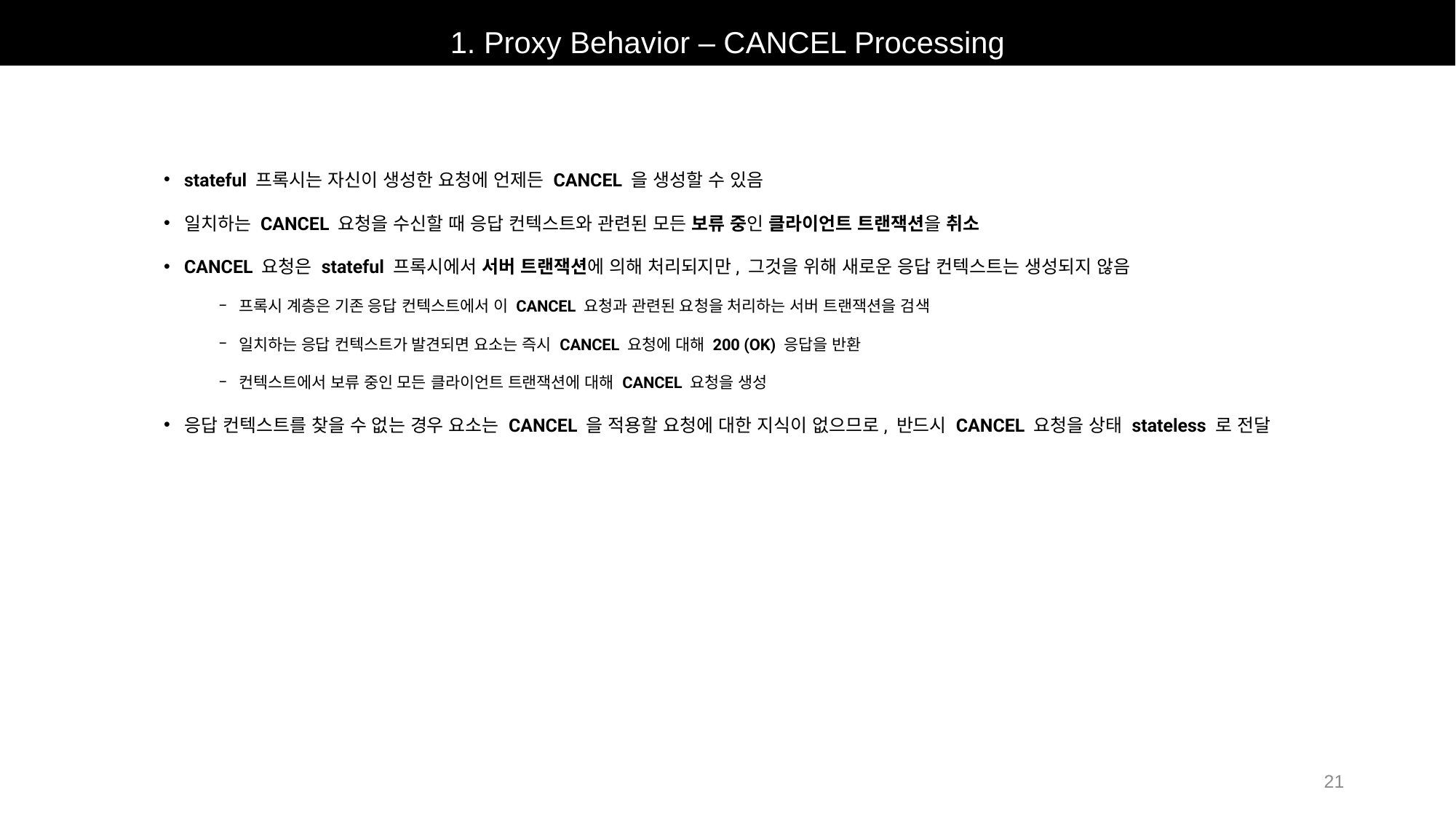

# 1. Proxy Behavior – CANCEL Processing
stateful 프록시는 자신이 생성한 요청에 언제든 CANCEL 을 생성할 수 있음
일치하는 CANCEL 요청을 수신할 때 응답 컨텍스트와 관련된 모든 보류 중인 클라이언트 트랜잭션을 취소
CANCEL 요청은 stateful 프록시에서 서버 트랜잭션에 의해 처리되지만, 그것을 위해 새로운 응답 컨텍스트는 생성되지 않음
프록시 계층은 기존 응답 컨텍스트에서 이 CANCEL 요청과 관련된 요청을 처리하는 서버 트랜잭션을 검색
일치하는 응답 컨텍스트가 발견되면 요소는 즉시 CANCEL 요청에 대해 200 (OK) 응답을 반환
컨텍스트에서 보류 중인 모든 클라이언트 트랜잭션에 대해 CANCEL 요청을 생성
응답 컨텍스트를 찾을 수 없는 경우 요소는 CANCEL 을 적용할 요청에 대한 지식이 없으므로, 반드시 CANCEL 요청을 상태 stateless 로 전달
21